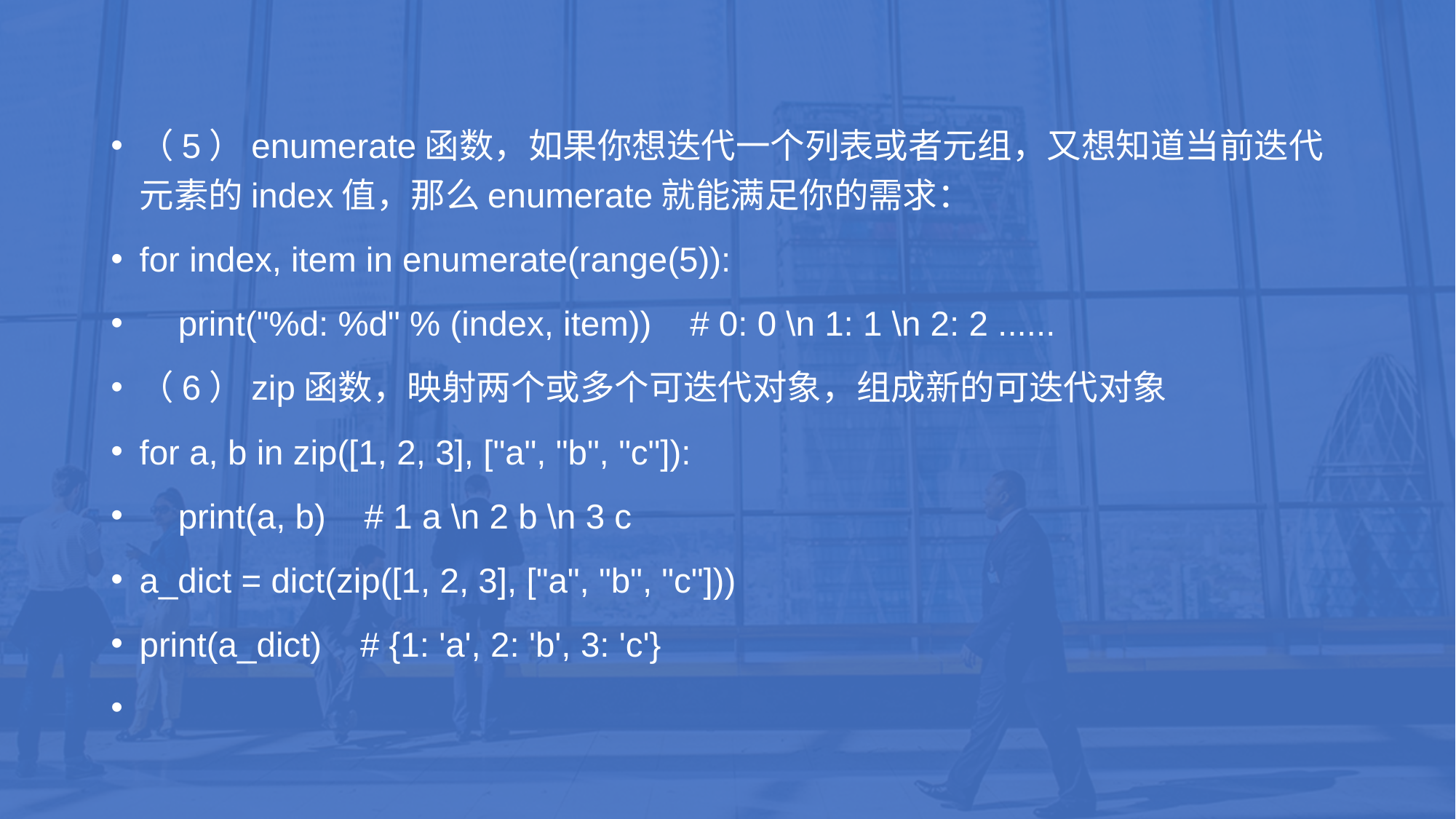

（5）enumerate函数，如果你想迭代一个列表或者元组，又想知道当前迭代元素的index值，那么enumerate就能满足你的需求：
for index, item in enumerate(range(5)):
    print("%d: %d" % (index, item))    # 0: 0 \n 1: 1 \n 2: 2 ......
（6）zip函数，映射两个或多个可迭代对象，组成新的可迭代对象
for a, b in zip([1, 2, 3], ["a", "b", "c"]):
    print(a, b)    # 1 a \n 2 b \n 3 c
a_dict = dict(zip([1, 2, 3], ["a", "b", "c"]))
print(a_dict)    # {1: 'a', 2: 'b', 3: 'c'}